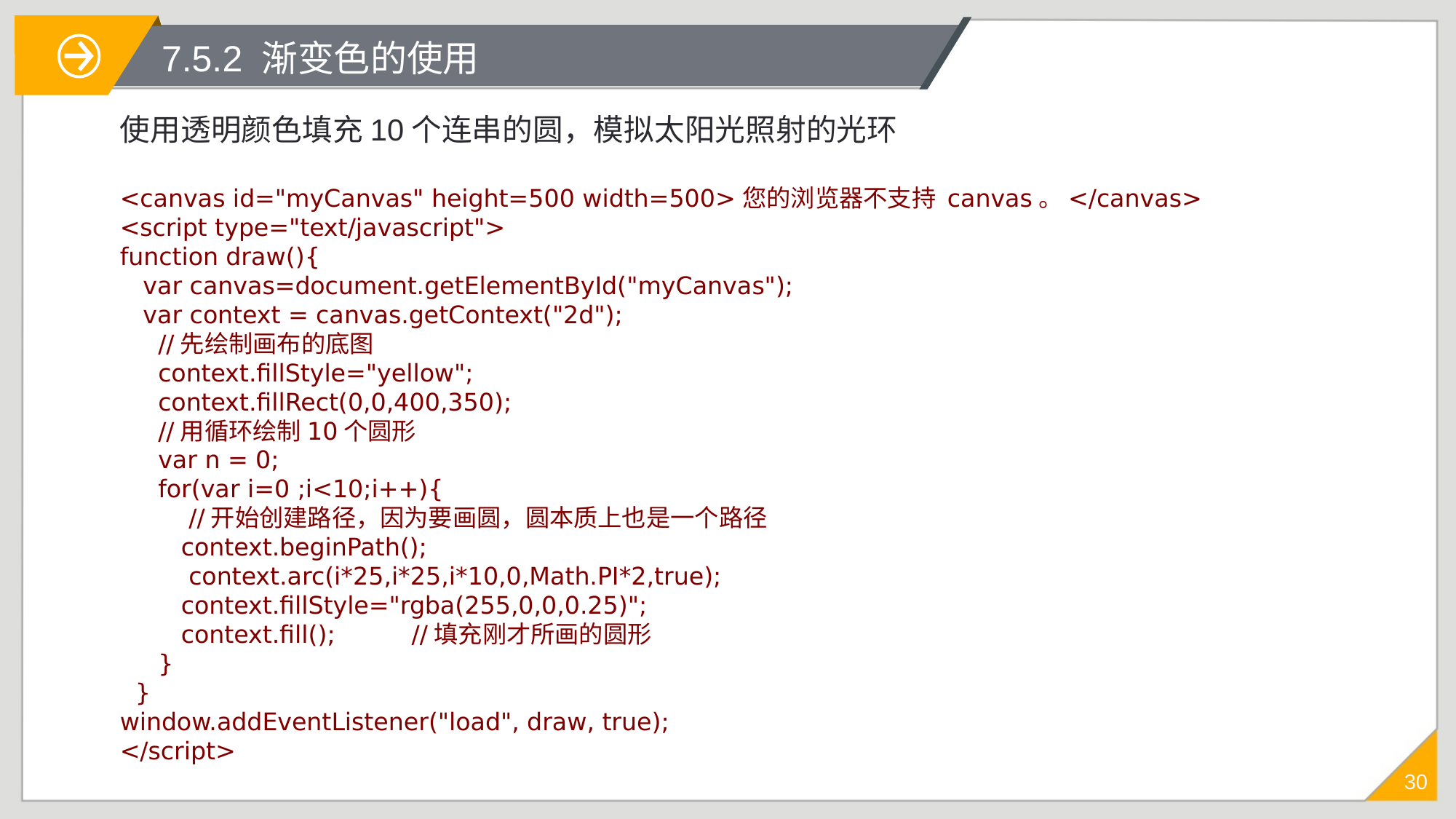

# 7.5.2 渐变色的使用
使用透明颜色填充10个连串的圆，模拟太阳光照射的光环

<canvas id="myCanvas" height=500 width=500>您的浏览器不支持 canvas。</canvas>
<script type="text/javascript">
function draw(){
   var canvas=document.getElementById("myCanvas");
   var context = canvas.getContext("2d");
     //先绘制画布的底图
     context.fillStyle="yellow";
     context.fillRect(0,0,400,350);
     //用循环绘制10个圆形
     var n = 0;
     for(var i=0 ;i<10;i++){
         //开始创建路径，因为要画圆，圆本质上也是一个路径
        context.beginPath();
         context.arc(i*25,i*25,i*10,0,Math.PI*2,true);
        context.fillStyle="rgba(255,0,0,0.25)";
        context.fill();          //填充刚才所画的圆形
     }
  }
window.addEventListener("load", draw, true);
</script>